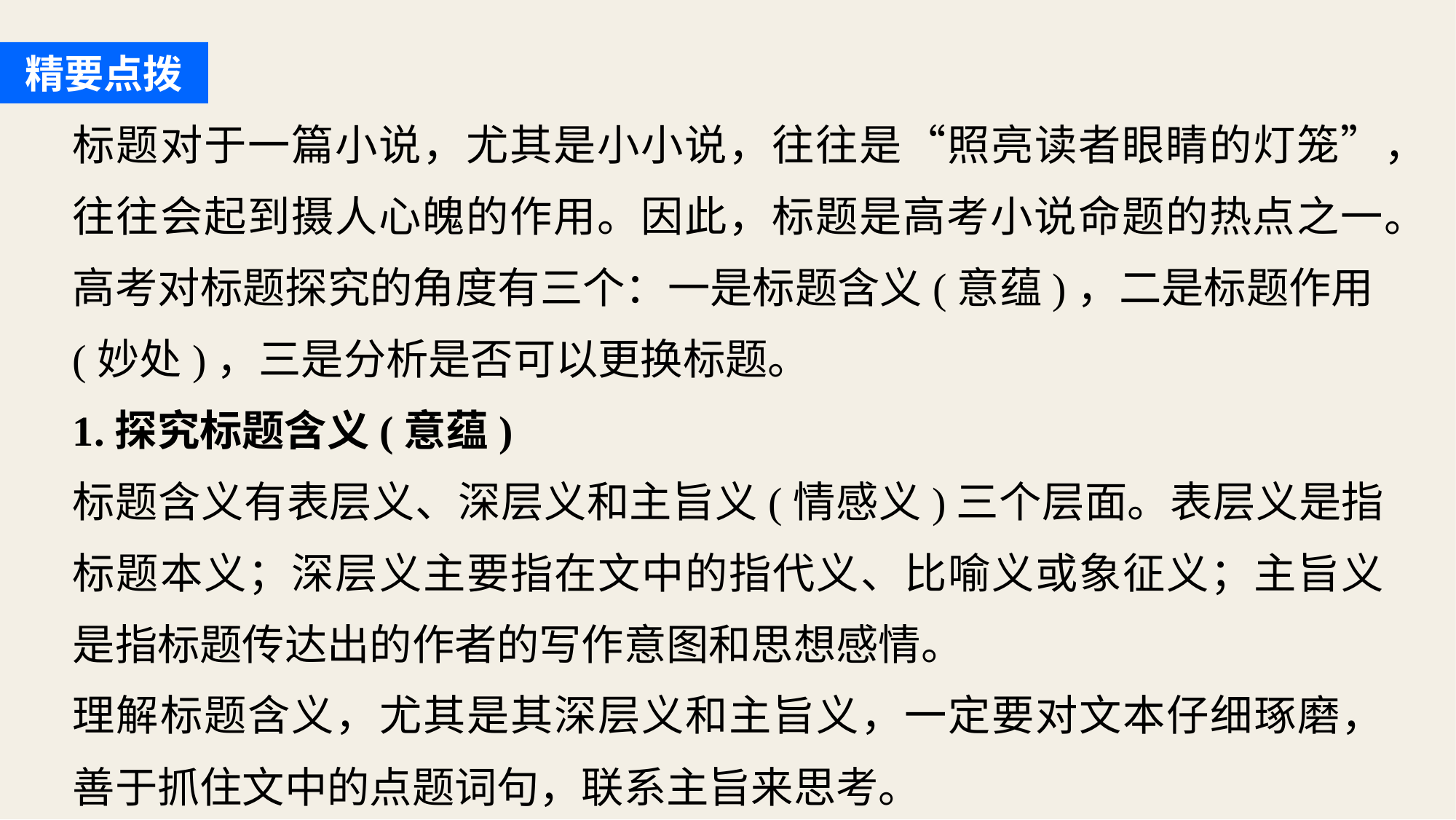

精要点拨
标题对于一篇小说，尤其是小小说，往往是“照亮读者眼睛的灯笼”，往往会起到摄人心魄的作用。因此，标题是高考小说命题的热点之一。高考对标题探究的角度有三个：一是标题含义(意蕴)，二是标题作用(妙处)，三是分析是否可以更换标题。
1.探究标题含义(意蕴)
标题含义有表层义、深层义和主旨义(情感义)三个层面。表层义是指标题本义；深层义主要指在文中的指代义、比喻义或象征义；主旨义是指标题传达出的作者的写作意图和思想感情。
理解标题含义，尤其是其深层义和主旨义，一定要对文本仔细琢磨，善于抓住文中的点题词句，联系主旨来思考。